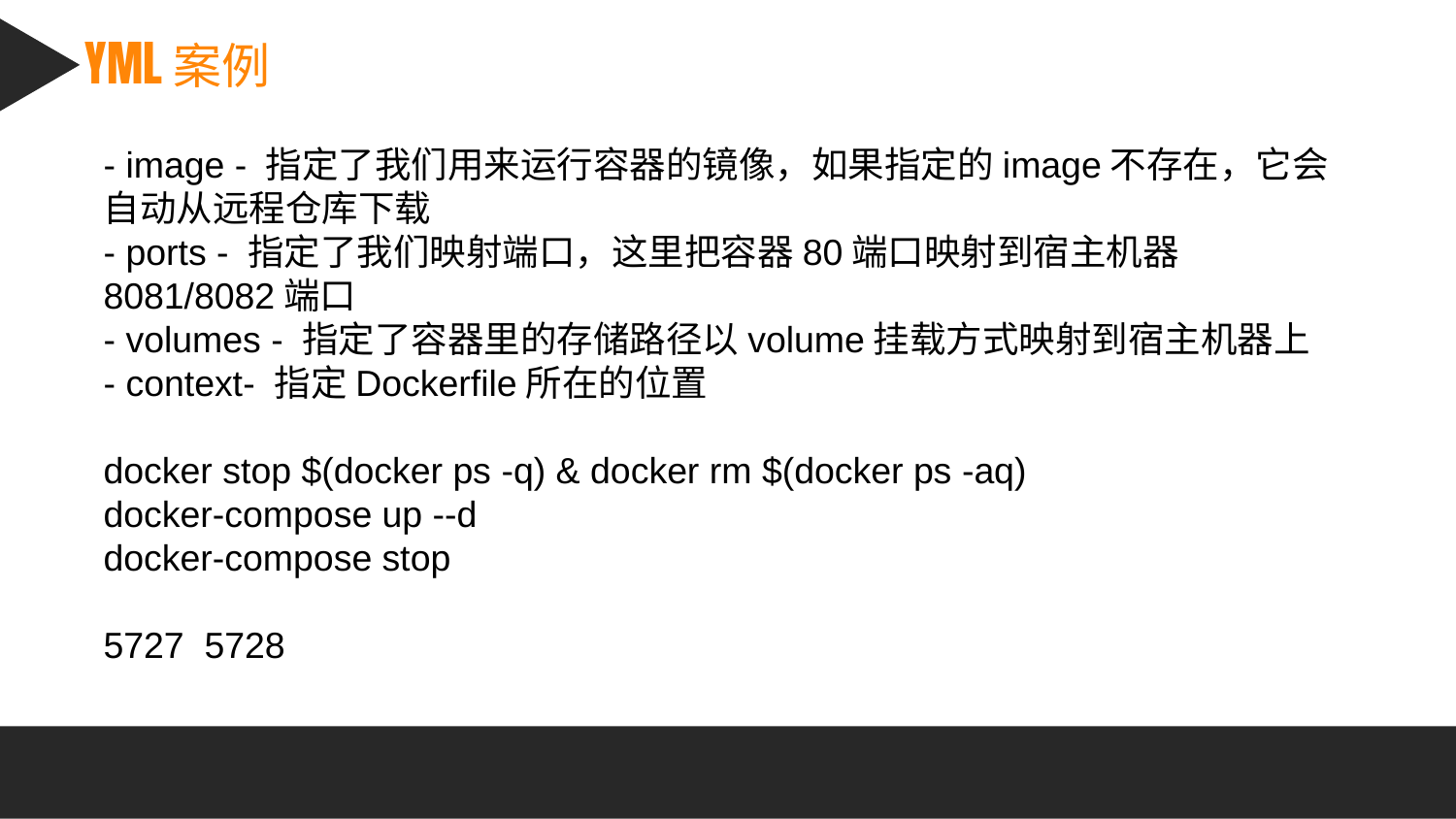

YML案例
- image - 指定了我们用来运行容器的镜像，如果指定的image不存在，它会自动从远程仓库下载
- ports - 指定了我们映射端口，这里把容器80端口映射到宿主机器8081/8082端口
- volumes - 指定了容器里的存储路径以volume挂载方式映射到宿主机器上
- context- 指定Dockerfile所在的位置

docker stop $(docker ps -q) & docker rm $(docker ps -aq)
docker-compose up --d
docker-compose stop

5727  5728